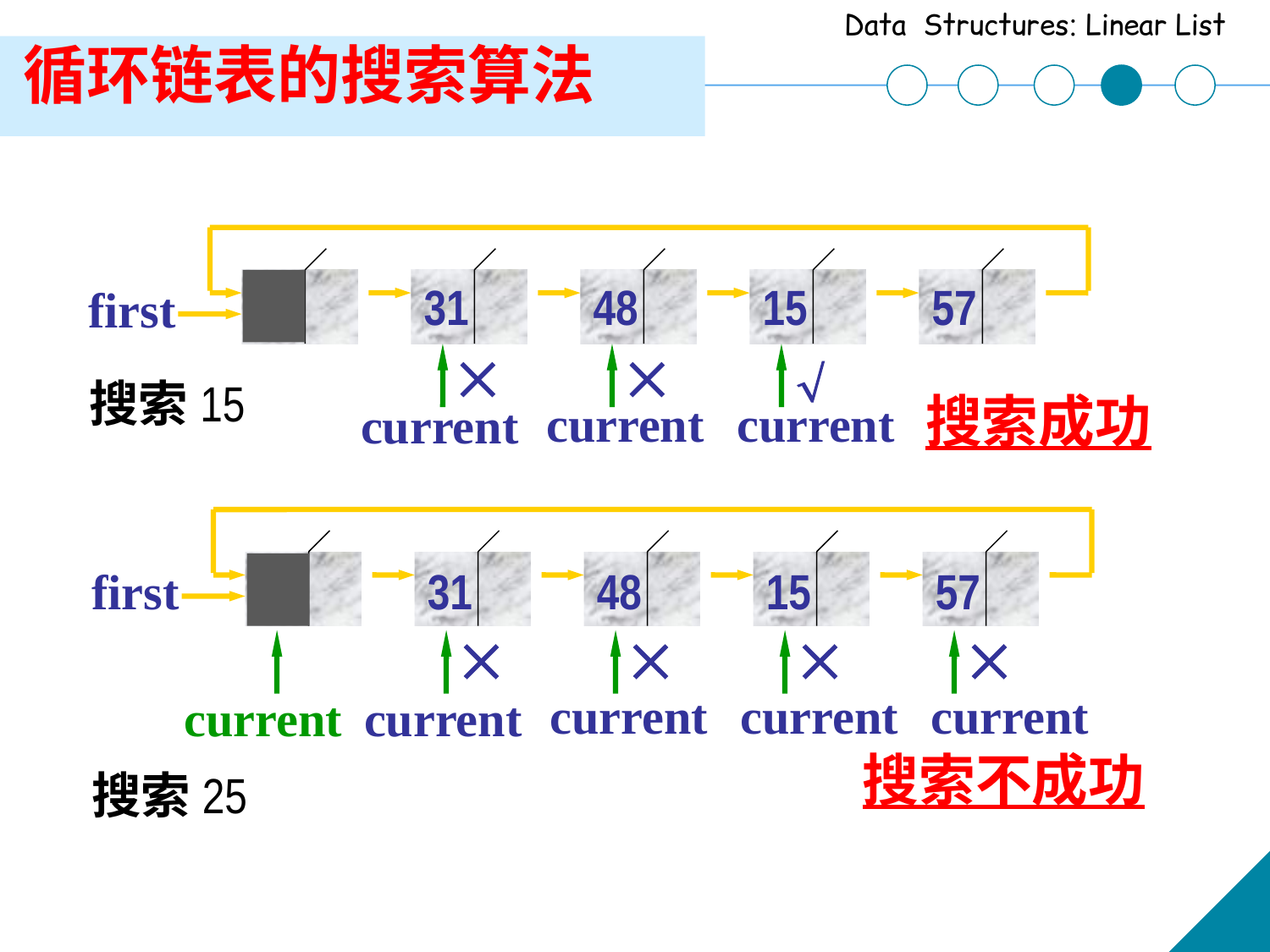

循环链表的搜索算法

31

48

15

57

first

×
×

√
current
current
current
搜索15
搜索成功

first
31
48
15
57

×
×
×
×

current
current
current
current
current

搜索不成功
搜索25